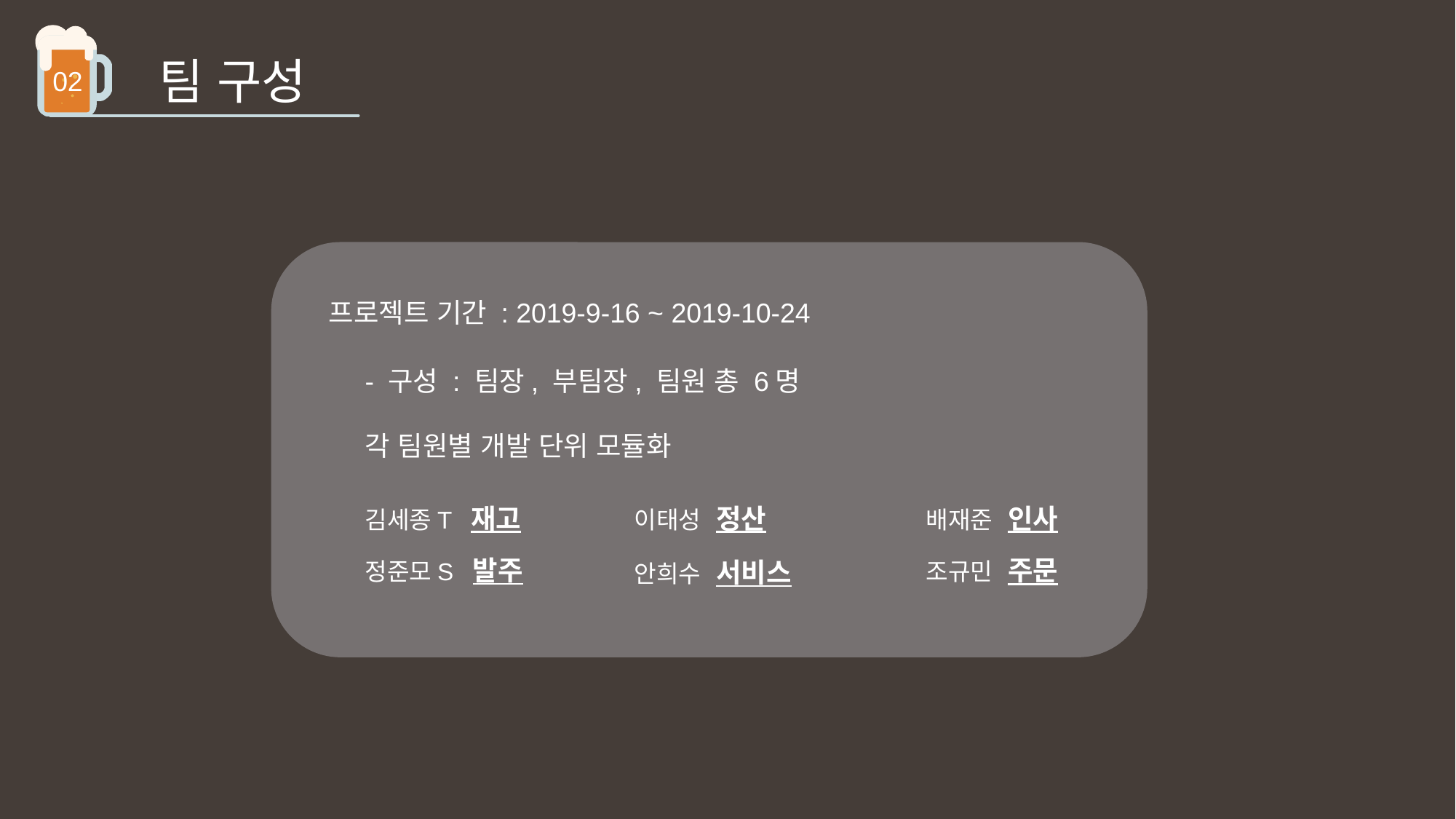

팀 구성
02

프로젝트 기간 : 2019-9-16 ~ 2019-10-24
- 구성 : 팀장, 부팀장, 팀원 총 6명
각 팀원별 개발 단위 모듈화
김세종T  재고
이태성  정산
배재준  인사
정준모S  발주
조규민  주문
안희수  서비스